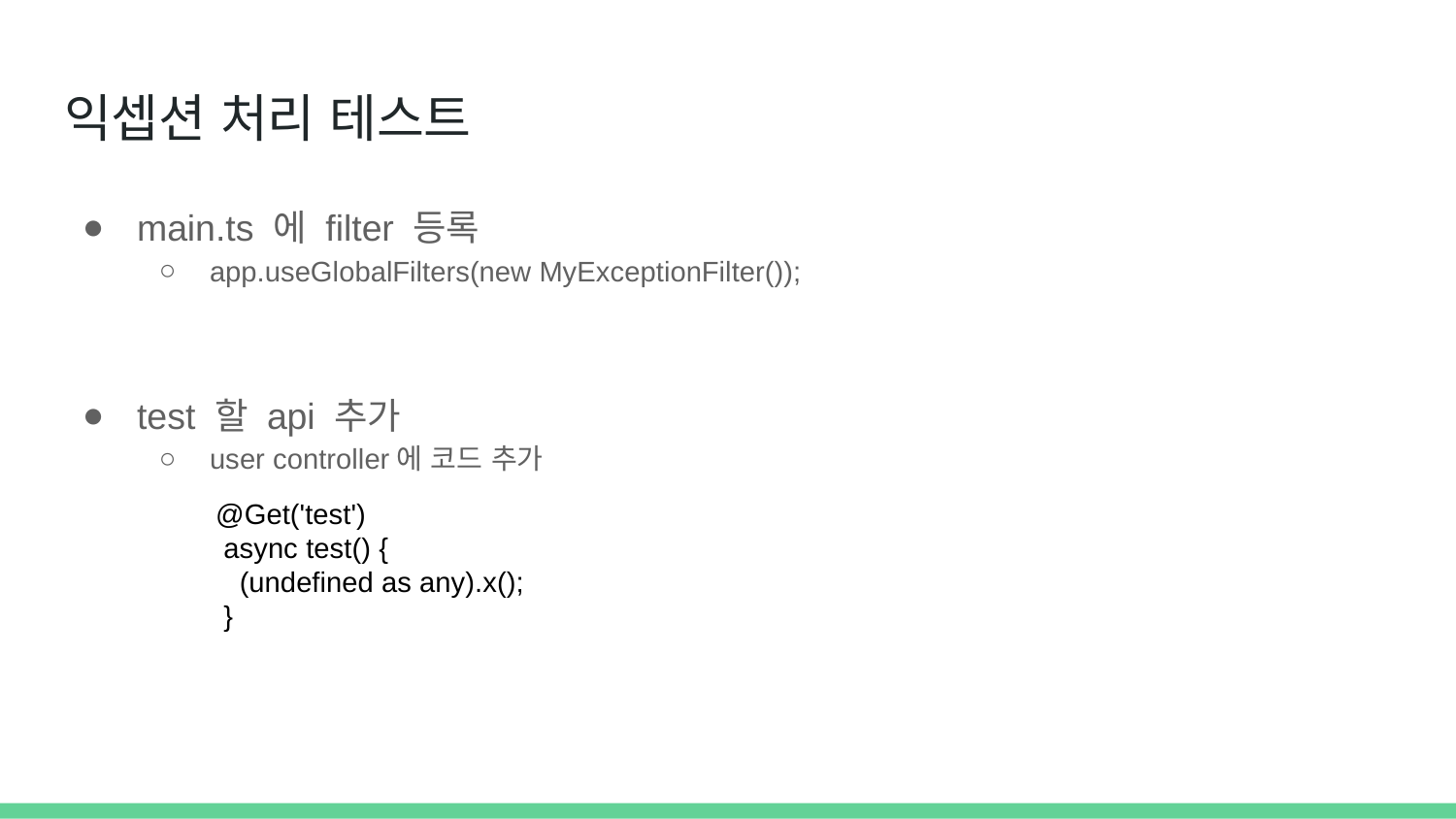

# 익셉션 처리 테스트
main.ts 에 filter 등록
app.useGlobalFilters(new MyExceptionFilter());

test 할 api 추가
user controller에 코드 추가
 @Get('test')
  async test() {
    (undefined as any).x();
  }